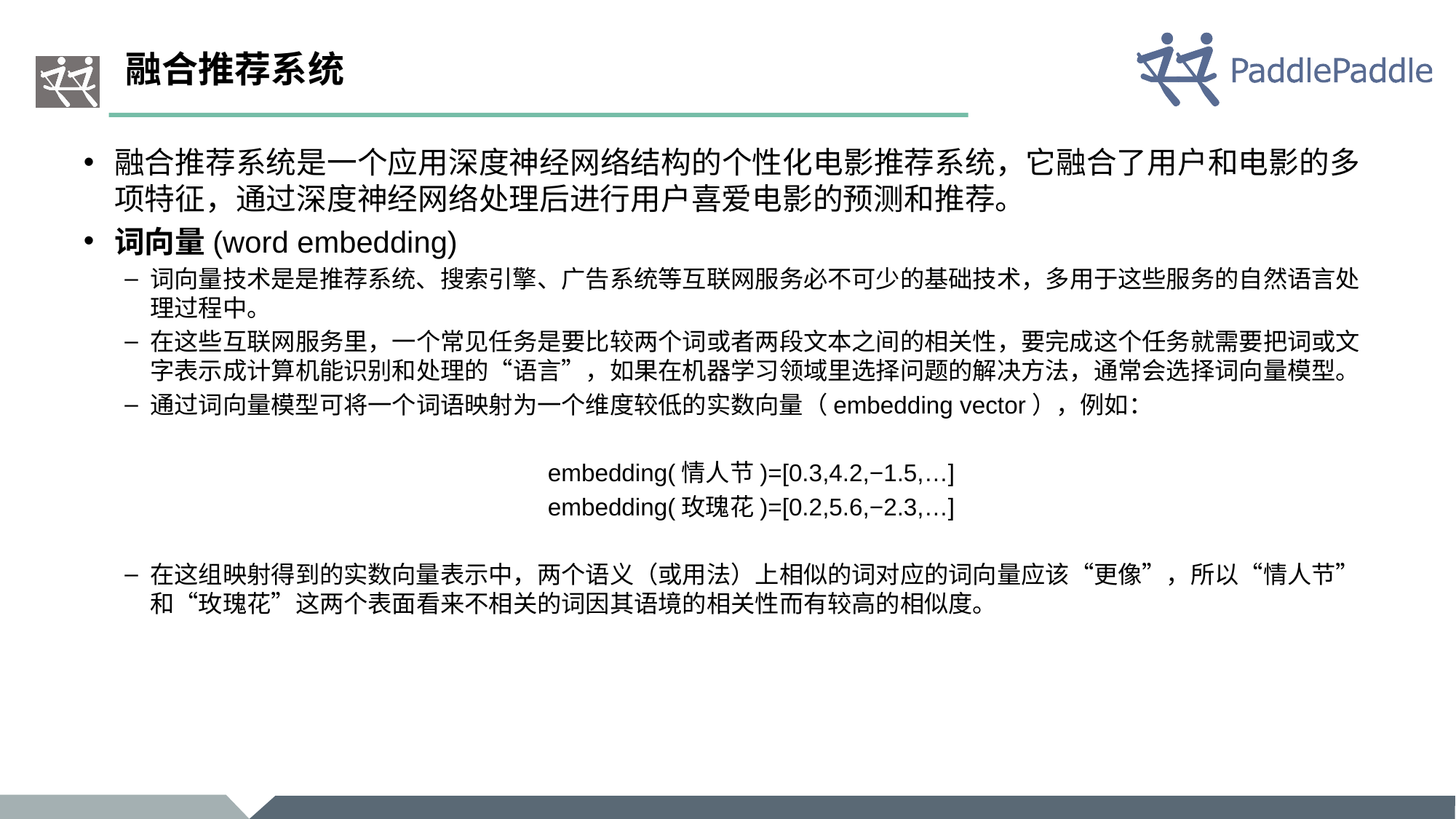

# 融合推荐系统
融合推荐系统是一个应用深度神经网络结构的个性化电影推荐系统，它融合了用户和电影的多项特征，通过深度神经网络处理后进行用户喜爱电影的预测和推荐。
词向量(word embedding)
词向量技术是是推荐系统、搜索引擎、广告系统等互联网服务必不可少的基础技术，多用于这些服务的自然语言处理过程中。
在这些互联网服务里，一个常见任务是要比较两个词或者两段文本之间的相关性，要完成这个任务就需要把词或文字表示成计算机能识别和处理的“语言”，如果在机器学习领域里选择问题的解决方法，通常会选择词向量模型。
通过词向量模型可将一个词语映射为一个维度较低的实数向量（embedding vector），例如：

embedding(情人节)=[0.3,4.2,−1.5,…]
embedding(玫瑰花)=[0.2,5.6,−2.3,…]

在这组映射得到的实数向量表示中，两个语义（或用法）上相似的词对应的词向量应该“更像”，所以“情人节”和“玫瑰花”这两个表面看来不相关的词因其语境的相关性而有较高的相似度。